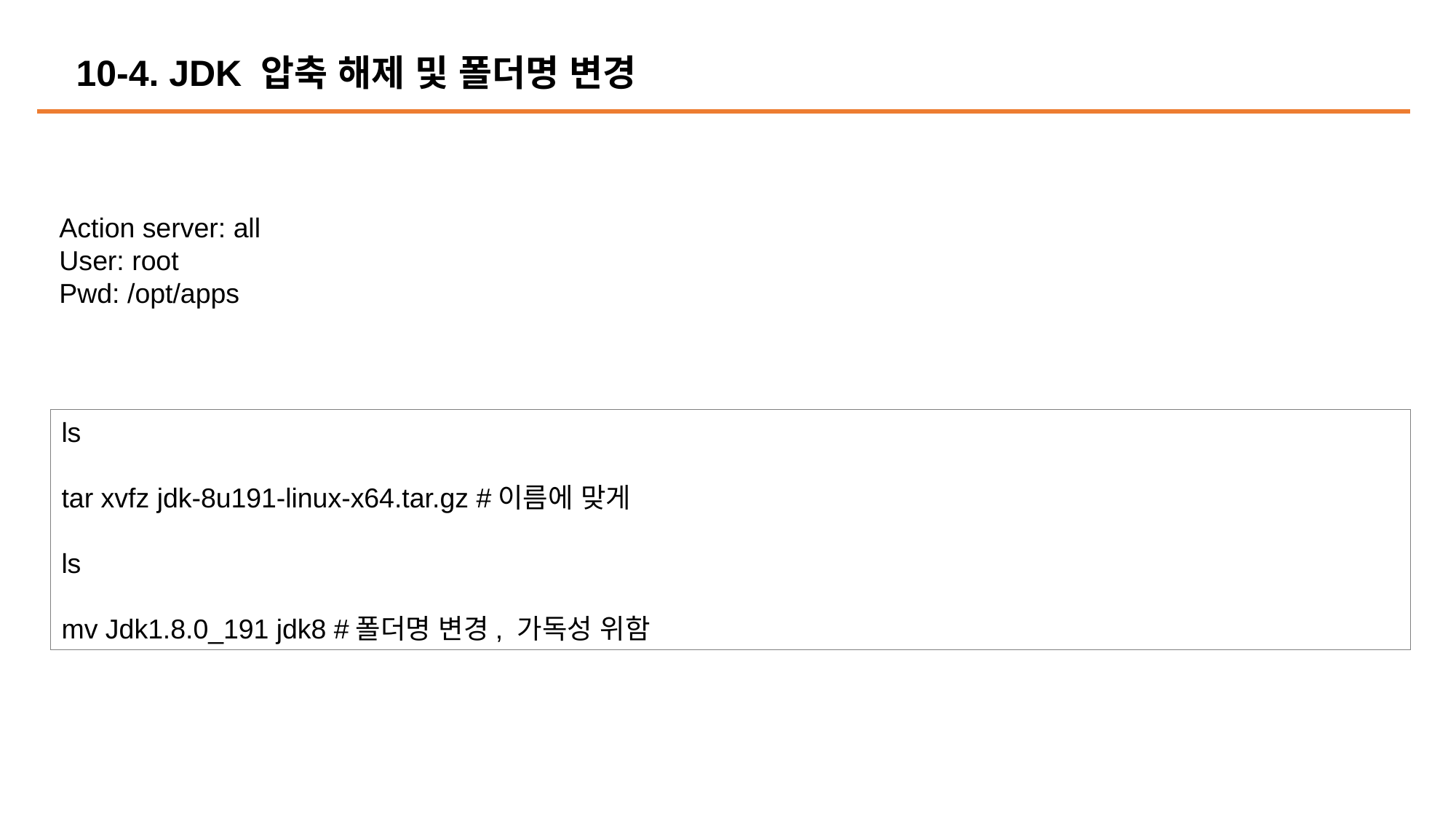

10-4. JDK 압축 해제 및 폴더명 변경
Action server: all
User: root
Pwd: /opt/apps
ls

tar xvfz jdk-8u191-linux-x64.tar.gz #이름에 맞게

ls

mv Jdk1.8.0_191 jdk8 #폴더명 변경, 가독성 위함